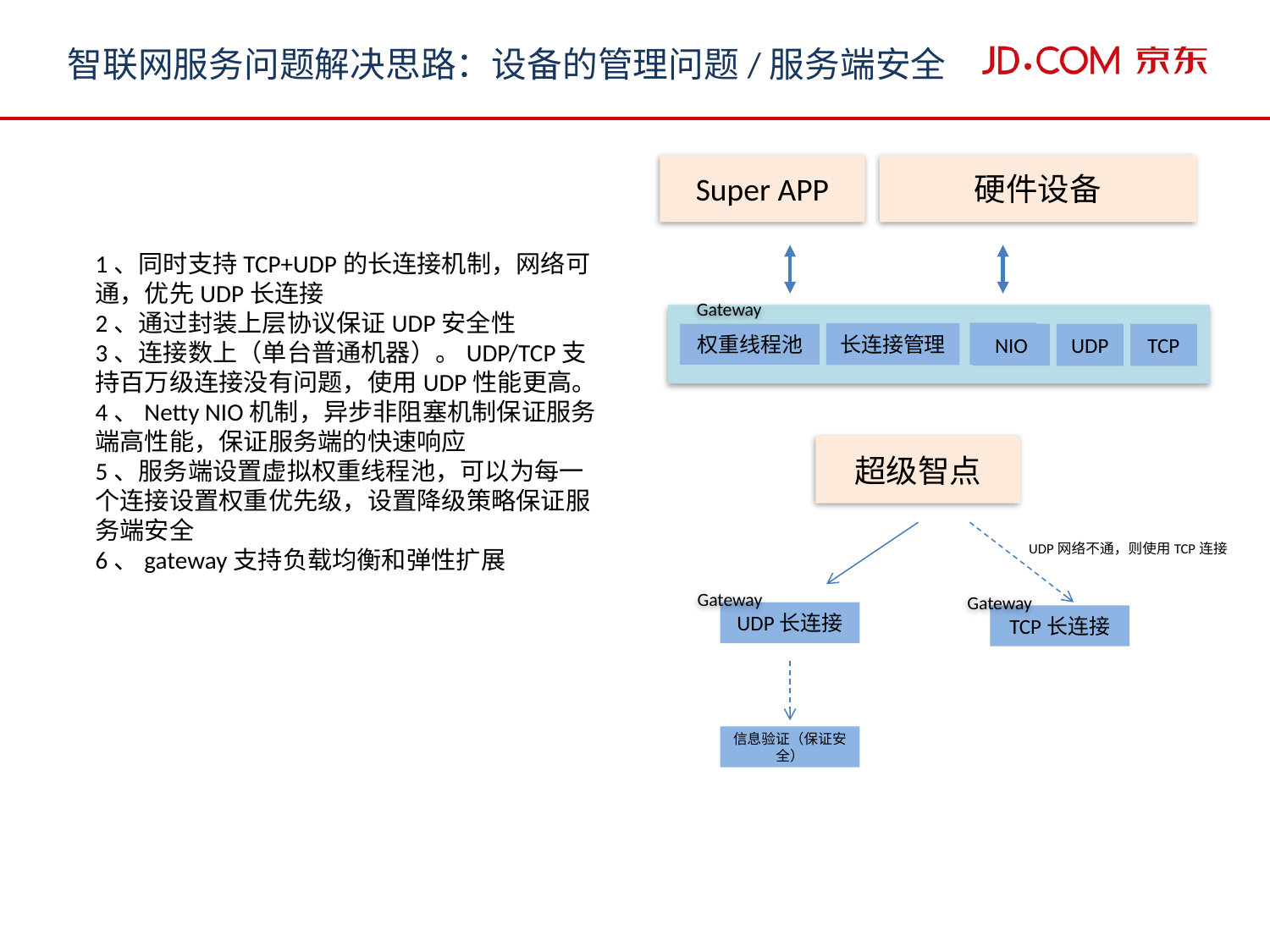

智联网服务问题解决思路：设备的管理问题/服务端安全
Super APP
硬件设备
1、同时支持TCP+UDP的长连接机制，网络可通，优先UDP长连接
2、通过封装上层协议保证UDP安全性
3、连接数上（单台普通机器）。UDP/TCP支持百万级连接没有问题，使用UDP性能更高。
4、Netty NIO机制，异步非阻塞机制保证服务端高性能，保证服务端的快速响应
5、服务端设置虚拟权重线程池，可以为每一个连接设置权重优先级，设置降级策略保证服务端安全
6、gateway支持负载均衡和弹性扩展
Gateway

NIO
长连接管理
权重线程池
NIO
UDP
TCP
超级智点
UDP网络不通，则使用TCP连接
Gateway
Gateway
UDP长连接
TCP长连接
信息验证（保证安全）